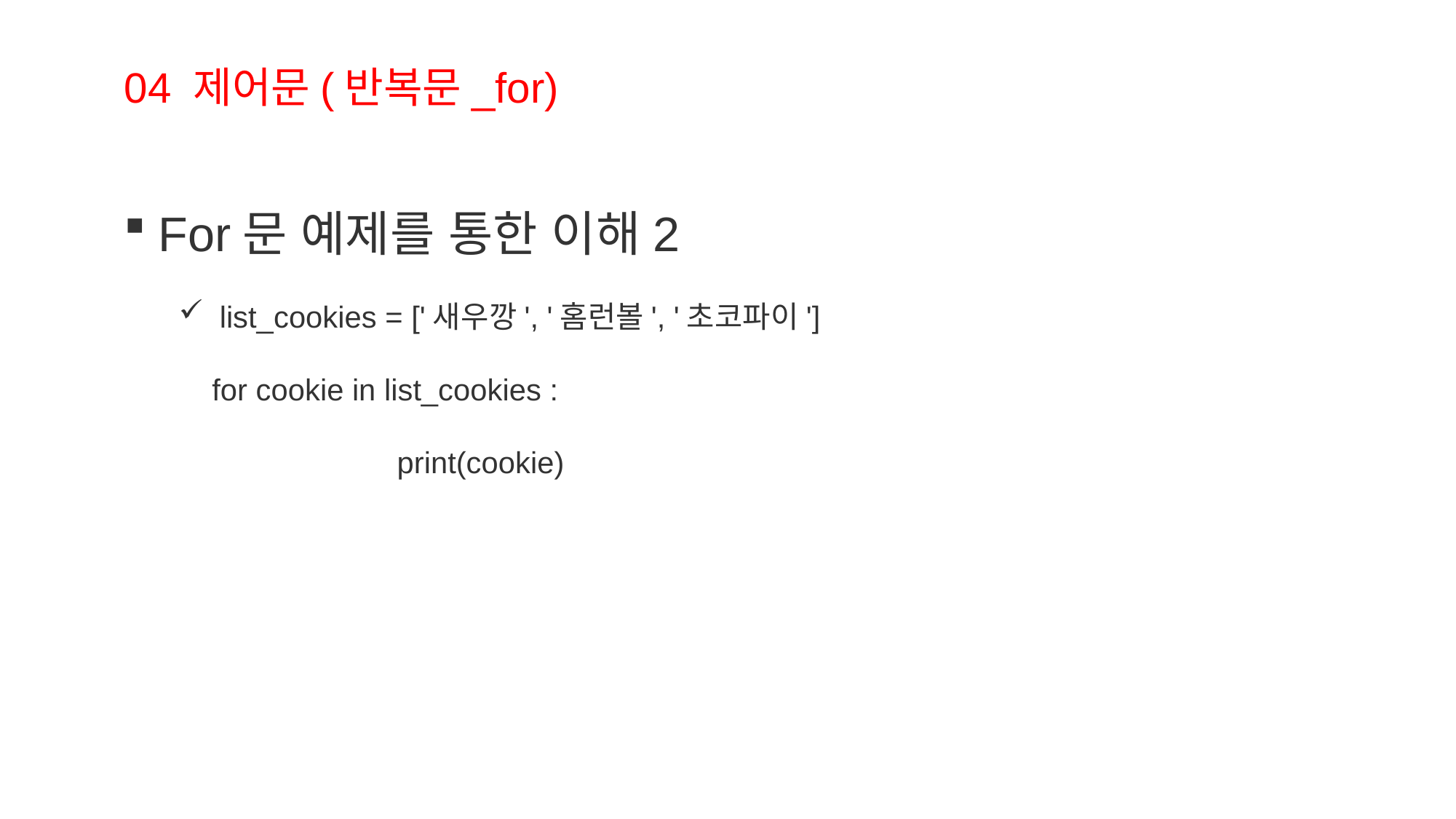

04 제어문(반복문_for)
For문 예제를 통한 이해2
list_cookies = ['새우깡', '홈런볼', '초코파이']
    for cookie in list_cookies :
		print(cookie)